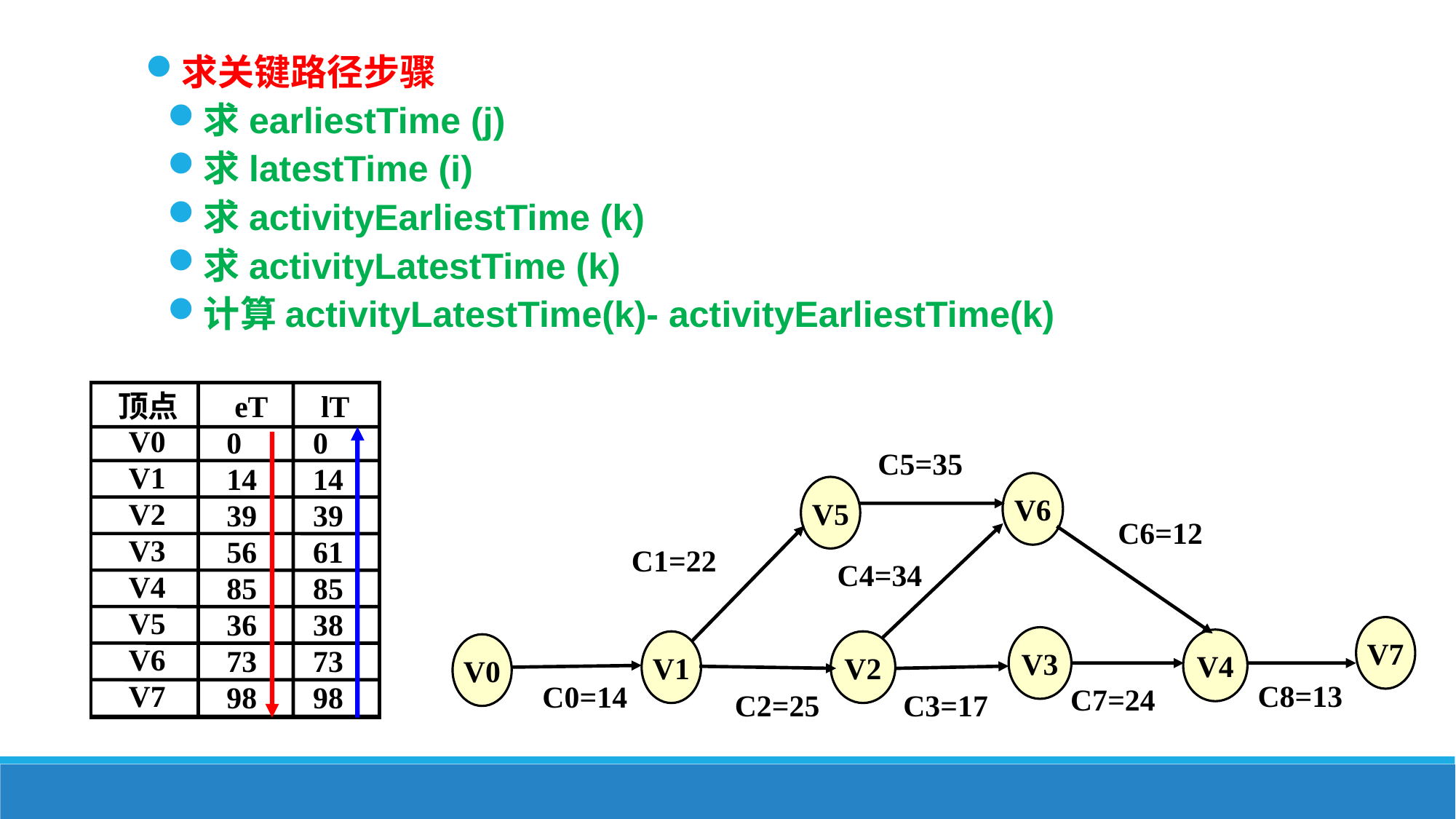

求关键路径步骤
求earliestTime (j)
求latestTime (i)
求activityEarliestTime (k)
求activityLatestTime (k)
计算activityLatestTime(k)- activityEarliestTime(k)
顶点       eT       lT

V0
V1
V2
V3
V4
V5
V6
V7
0
14
39
56
85
36
73
98
0
14
39
61
85
38
73
98

C5=35

V6
V5

C6=12

C1=22
C4=34

V7
V3
V4
V1
V2
V0

C8=13
C0=14
C7=24

C2=25
C3=17